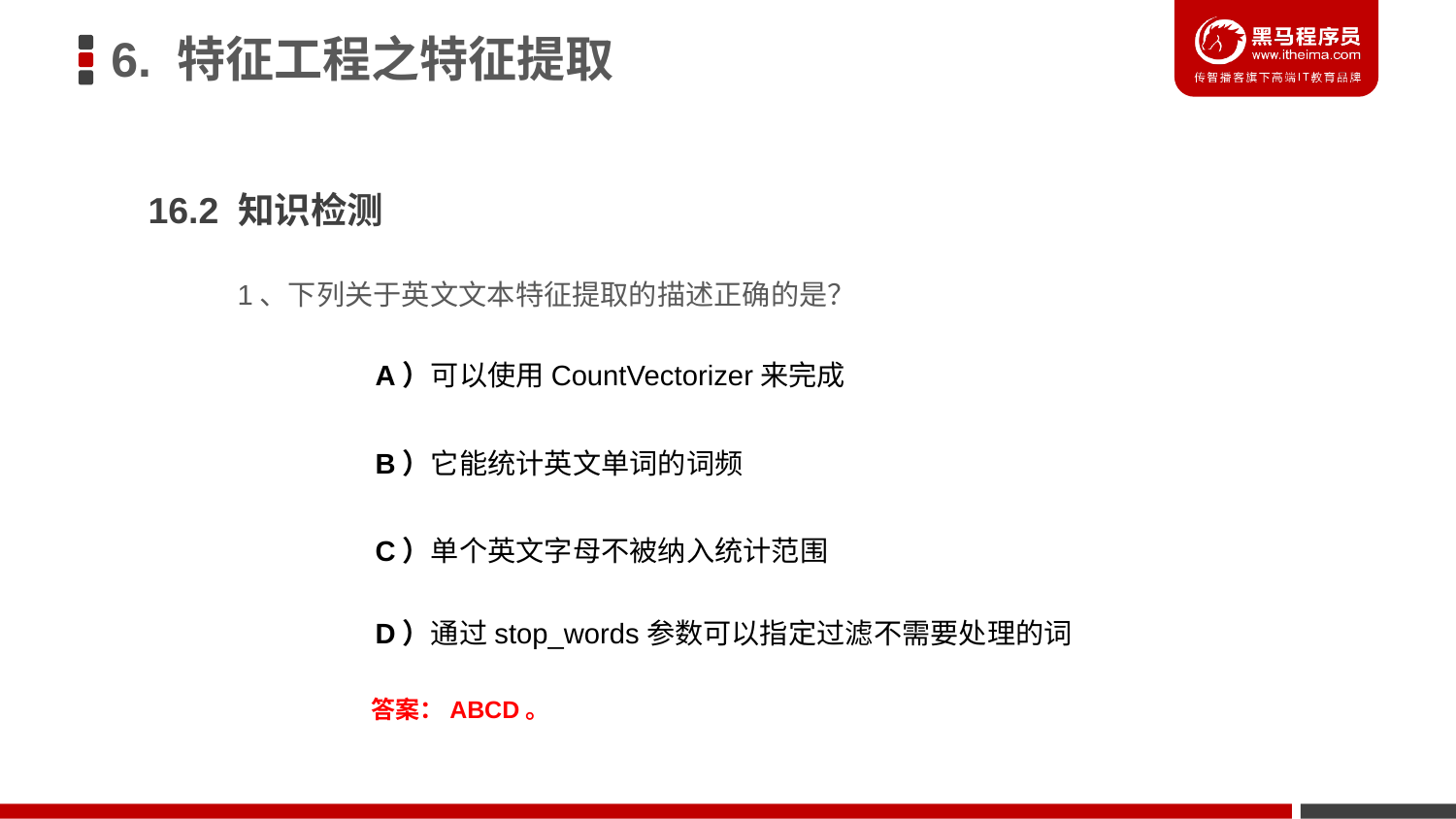

6. 特征工程之特征提取
16.2 知识检测
1、下列关于英文文本特征提取的描述正确的是？
A）可以使用CountVectorizer来完成

B）它能统计英文单词的词频

C）单个英文字母不被纳入统计范围

D）通过stop_words参数可以指定过滤不需要处理的词
答案：ABCD。